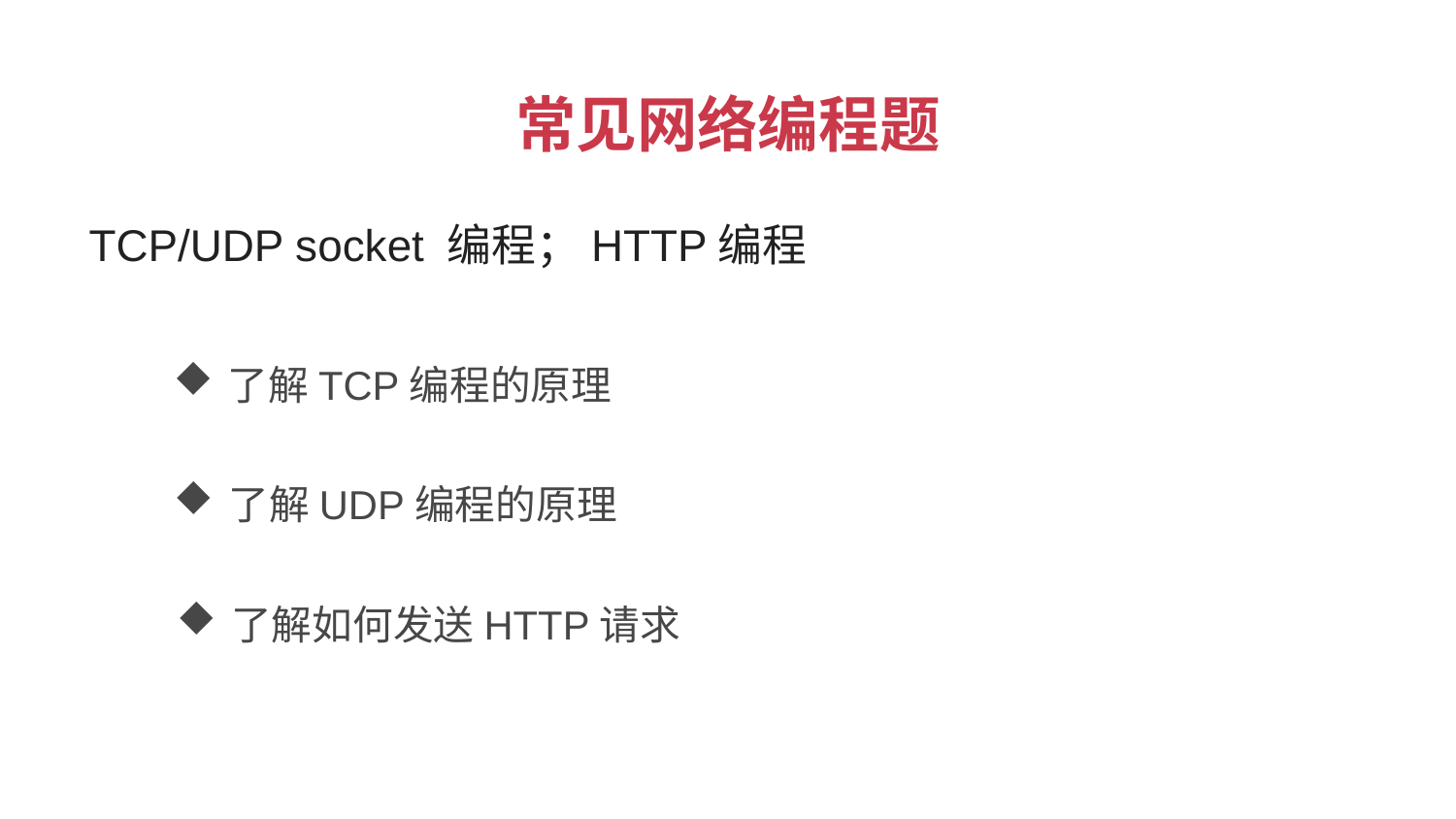

常见网络编程题
TCP/UDP socket 编程；HTTP编程
了解TCP编程的原理
了解UDP编程的原理
了解如何发送HTTP请求